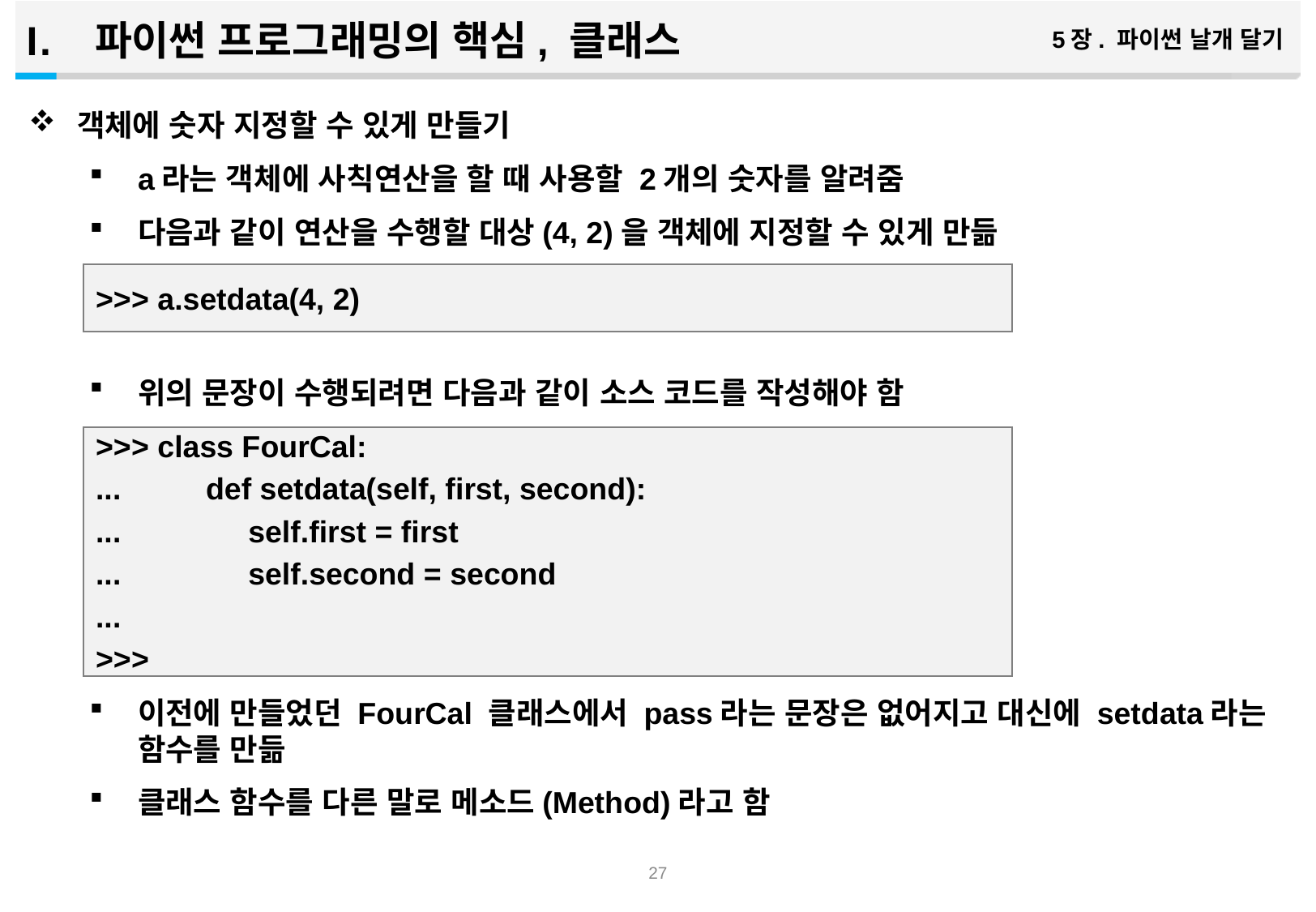

파이썬 프로그래밍의 핵심, 클래스
5장. 파이썬 날개 달기
객체에 숫자 지정할 수 있게 만들기
a라는 객체에 사칙연산을 할 때 사용할 2개의 숫자를 알려줌
다음과 같이 연산을 수행할 대상(4, 2)을 객체에 지정할 수 있게 만듦

위의 문장이 수행되려면 다음과 같이 소스 코드를 작성해야 함

이전에 만들었던 FourCal 클래스에서 pass라는 문장은 없어지고 대신에 setdata라는 함수를 만듦
클래스 함수를 다른 말로 메소드(Method)라고 함
>>> a.setdata(4, 2)
>>> class FourCal:
...          def setdata(self, first, second):
...               self.first = first
...               self.second = second
...
>>>
27